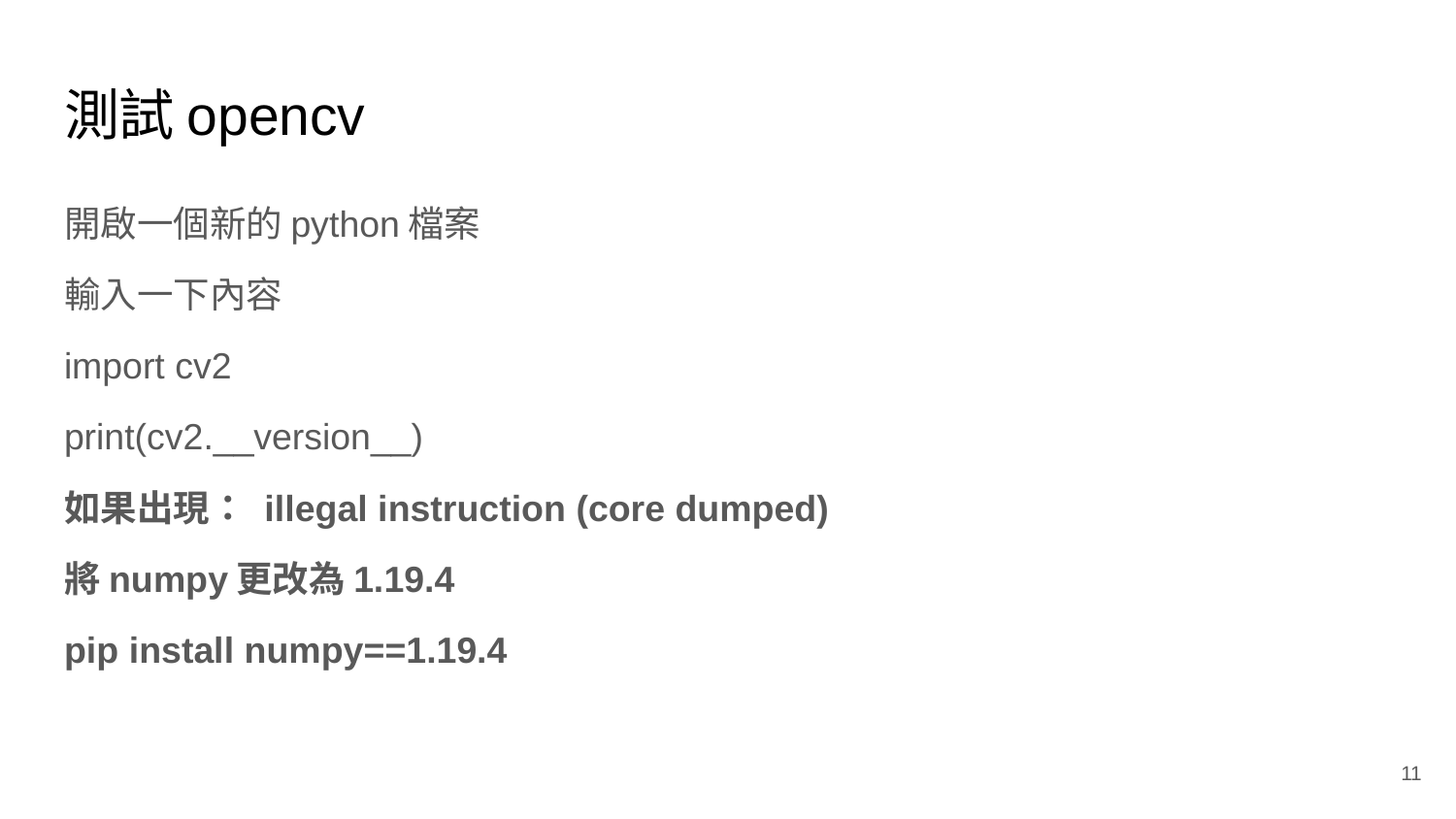

# 測試opencv
開啟一個新的python檔案
輸入一下內容
import cv2
print(cv2.__version__)
如果出現： illegal instruction (core dumped)
將numpy更改為1.19.4
pip install numpy==1.19.4
11